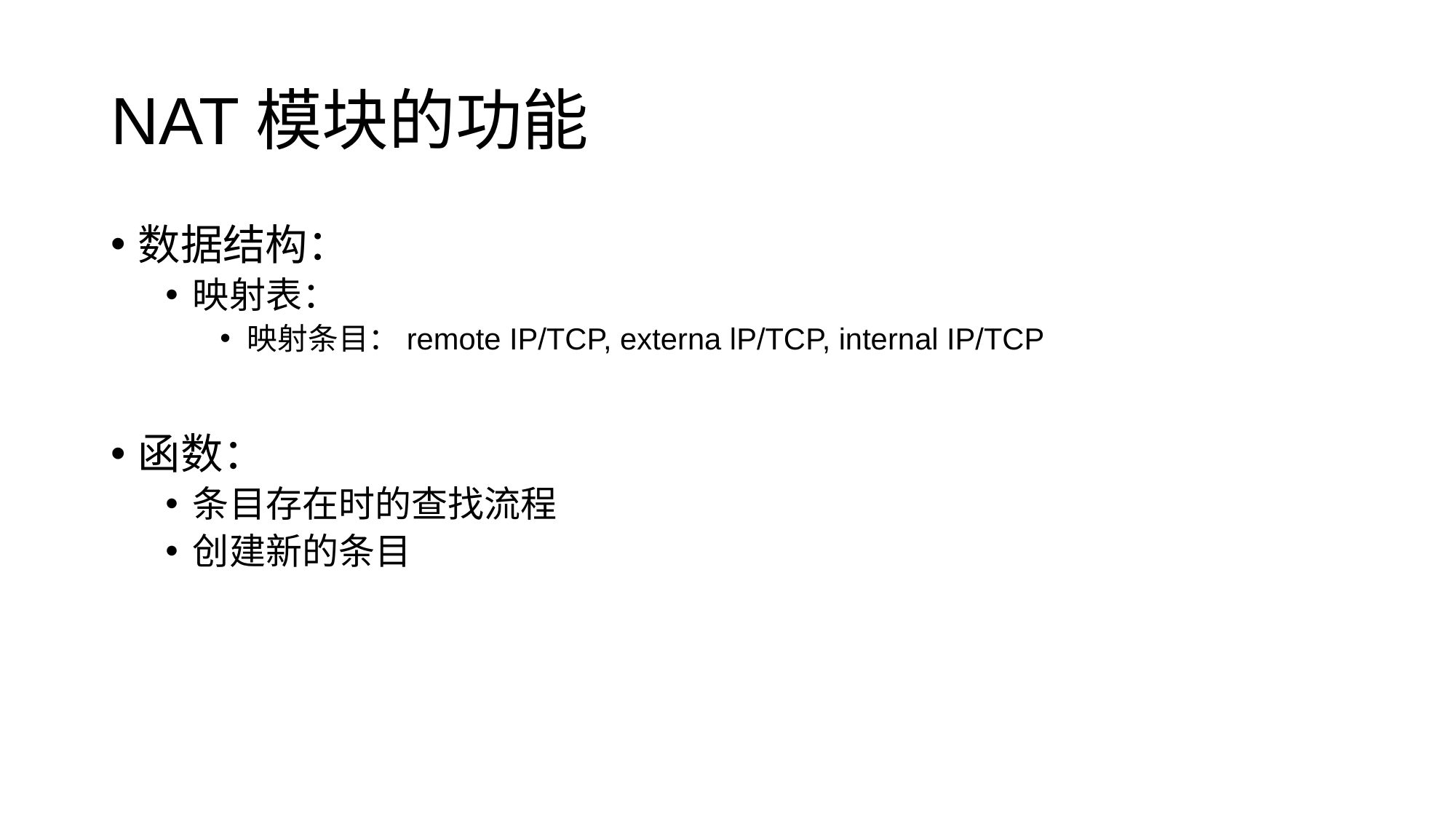

# NAT模块的功能
数据结构：
映射表：
映射条目：remote IP/TCP, externa lP/TCP, internal IP/TCP

函数：
条目存在时的查找流程
创建新的条目